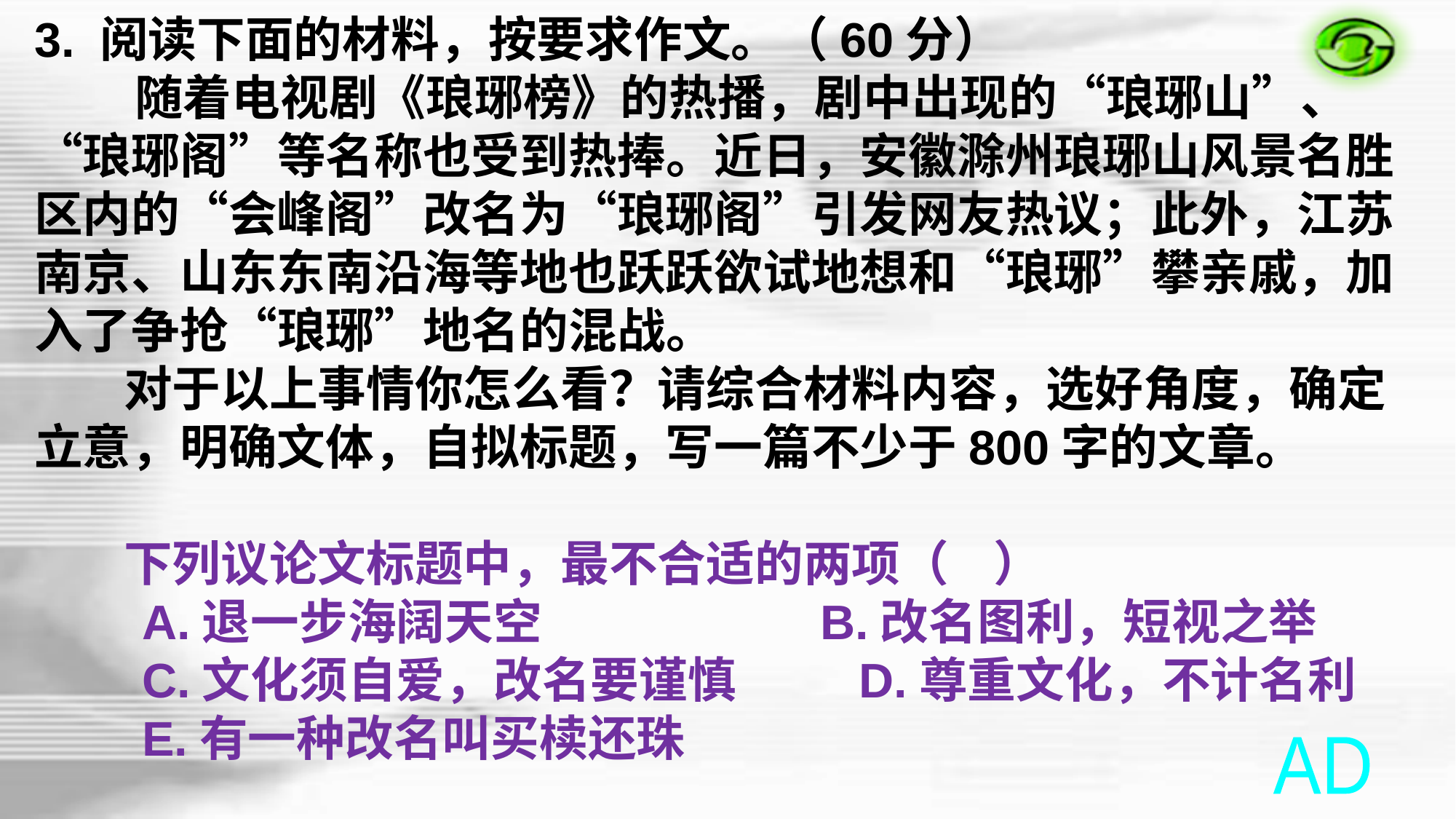

3. 阅读下面的材料，按要求作文。（60分）
        随着电视剧《琅琊榜》的热播，剧中出现的“琅琊山”、“琅琊阁”等名称也受到热捧。近日，安徽滁州琅琊山风景名胜区内的“会峰阁”改名为“琅琊阁”引发网友热议；此外，江苏南京、山东东南沿海等地也跃跃欲试地想和“琅琊”攀亲戚，加入了争抢“琅琊”地名的混战。
       对于以上事情你怎么看？请综合材料内容，选好角度，确定立意，明确文体，自拟标题，写一篇不少于800字的文章。

       下列议论文标题中，最不合适的两项（    ）
        A.退一步海阔天空                        B.改名图利，短视之举
        C.文化须自爱，改名要谨慎          D.尊重文化，不计名利
        E.有一种改名叫买椟还珠
AD